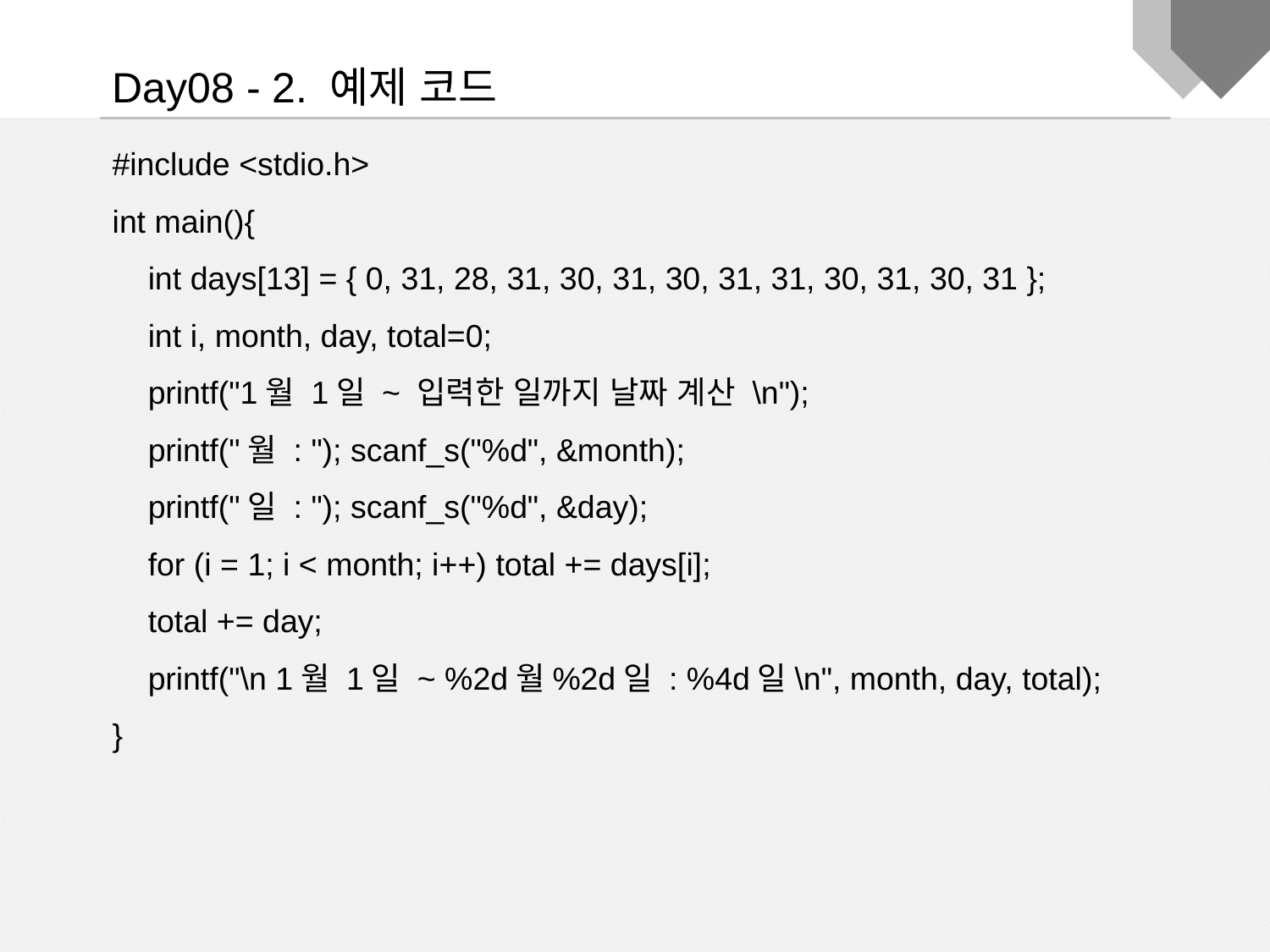

Day08 - 2. 예제 코드
#include <stdio.h>
int main(){
    int days[13] = { 0, 31, 28, 31, 30, 31, 30, 31, 31, 30, 31, 30, 31 };
    int i, month, day, total=0;
    printf("1월 1일 ~ 입력한 일까지 날짜 계산 \n");
    printf("월 : "); scanf_s("%d", &month);
    printf("일 : "); scanf_s("%d", &day);
    for (i = 1; i < month; i++) total += days[i];
    total += day;
    printf("\n 1월 1일 ~ %2d월%2d일 : %4d일\n", month, day, total);
}